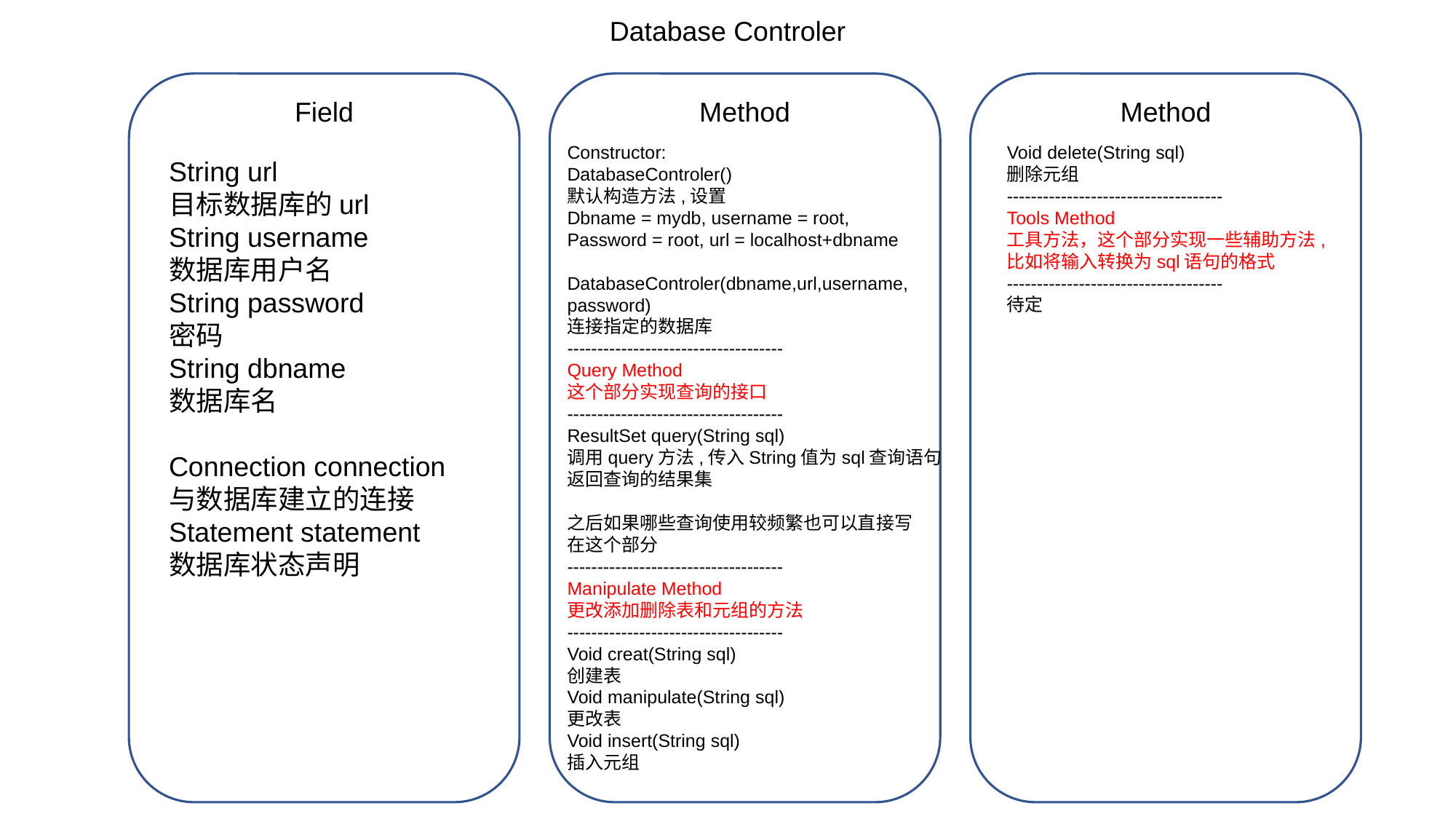

Database Controler

Method
Constructor:
DatabaseControler()
默认构造方法,设置
Dbname = mydb, username = root,
Password = root, url = localhost+dbname

DatabaseControler(dbname,url,username,
password)
连接指定的数据库
------------------------------------
Query Method
这个部分实现查询的接口
------------------------------------
ResultSet query(String sql)
调用query方法,传入String值为sql查询语句
返回查询的结果集

之后如果哪些查询使用较频繁也可以直接写
在这个部分
------------------------------------
Manipulate Method
更改添加删除表和元组的方法
------------------------------------
Void creat(String sql)
创建表
Void manipulate(String sql)
更改表
Void insert(String sql)
插入元组

Method
Void delete(String sql)
删除元组
------------------------------------
Tools Method
工具方法，这个部分实现一些辅助方法,
比如将输入转换为sql语句的格式
------------------------------------
待定
Field
String url
目标数据库的url
String username
数据库用户名
String password
密码
String dbname
数据库名

Connection connection
与数据库建立的连接
Statement statement
数据库状态声明